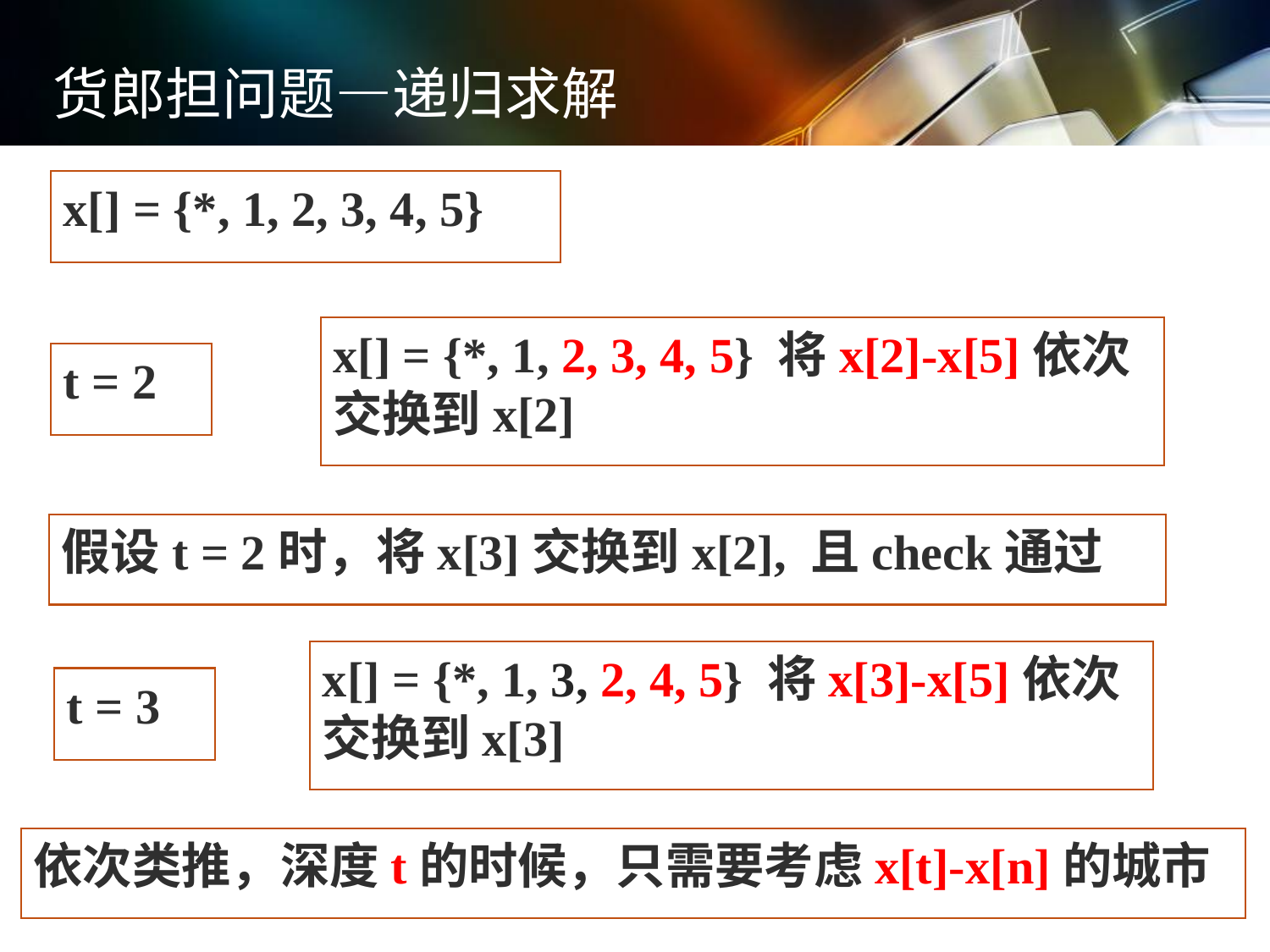

货郎担问题—递归求解
x[] = {*, 1, 2, 3, 4, 5}
x[] = {*, 1, 2, 3, 4, 5} 将x[2]-x[5]依次交换到x[2]
t = 2
假设t = 2时，将x[3]交换到x[2], 且check通过
x[] = {*, 1, 3, 2, 4, 5} 将x[3]-x[5]依次交换到x[3]
t = 3
依次类推，深度t的时候，只需要考虑x[t]-x[n]的城市